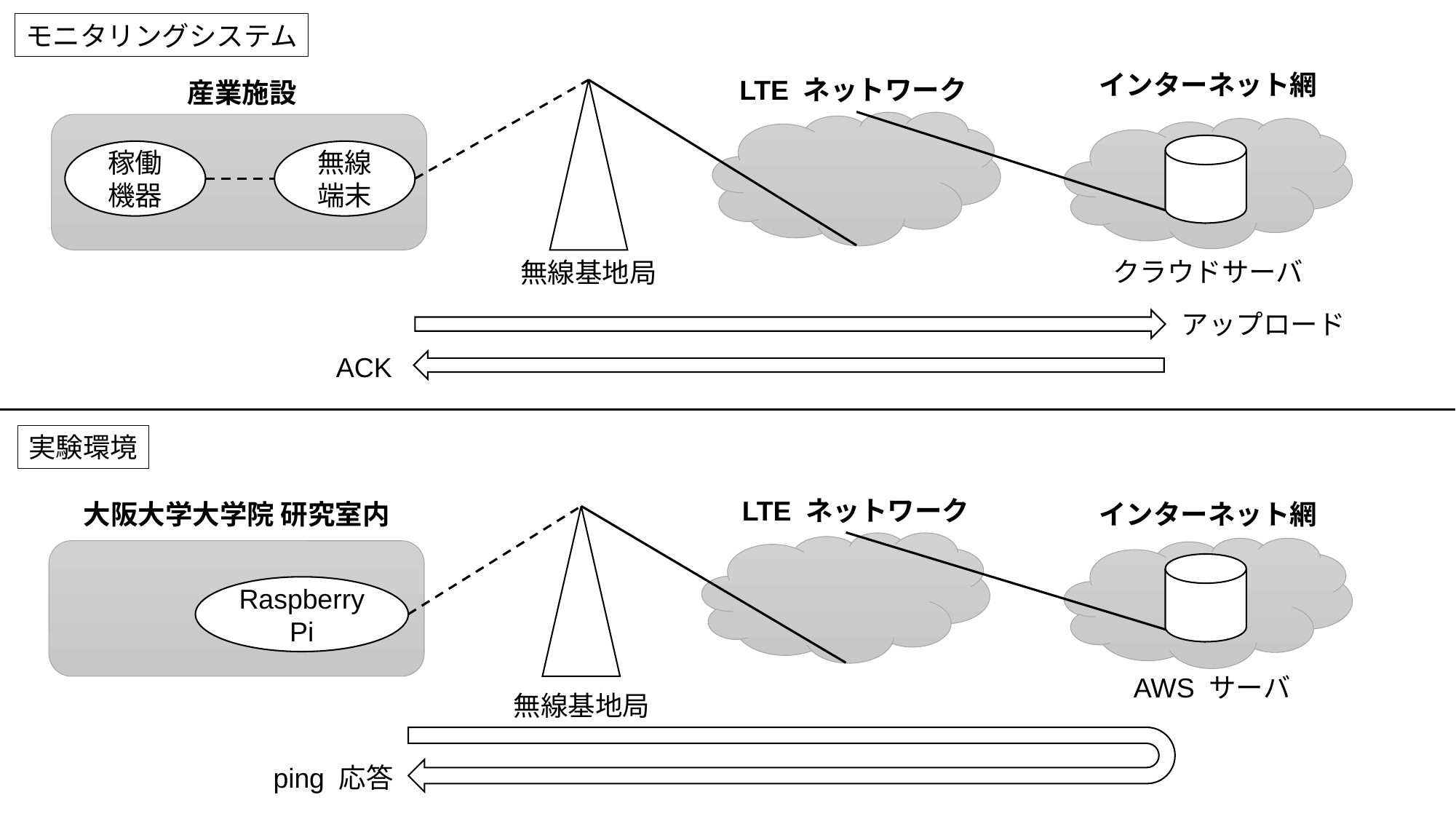

モニタリングシステム
インターネット網
LTE ネットワーク
産業施設

稼働機器
無線端末
クラウドサーバ
無線基地局
アップロード

ACK

実験環境
LTE ネットワーク
大阪大学大学院 研究室内
インターネット網

Raspberry Pi
 AWS サーバ
無線基地局
ping 応答